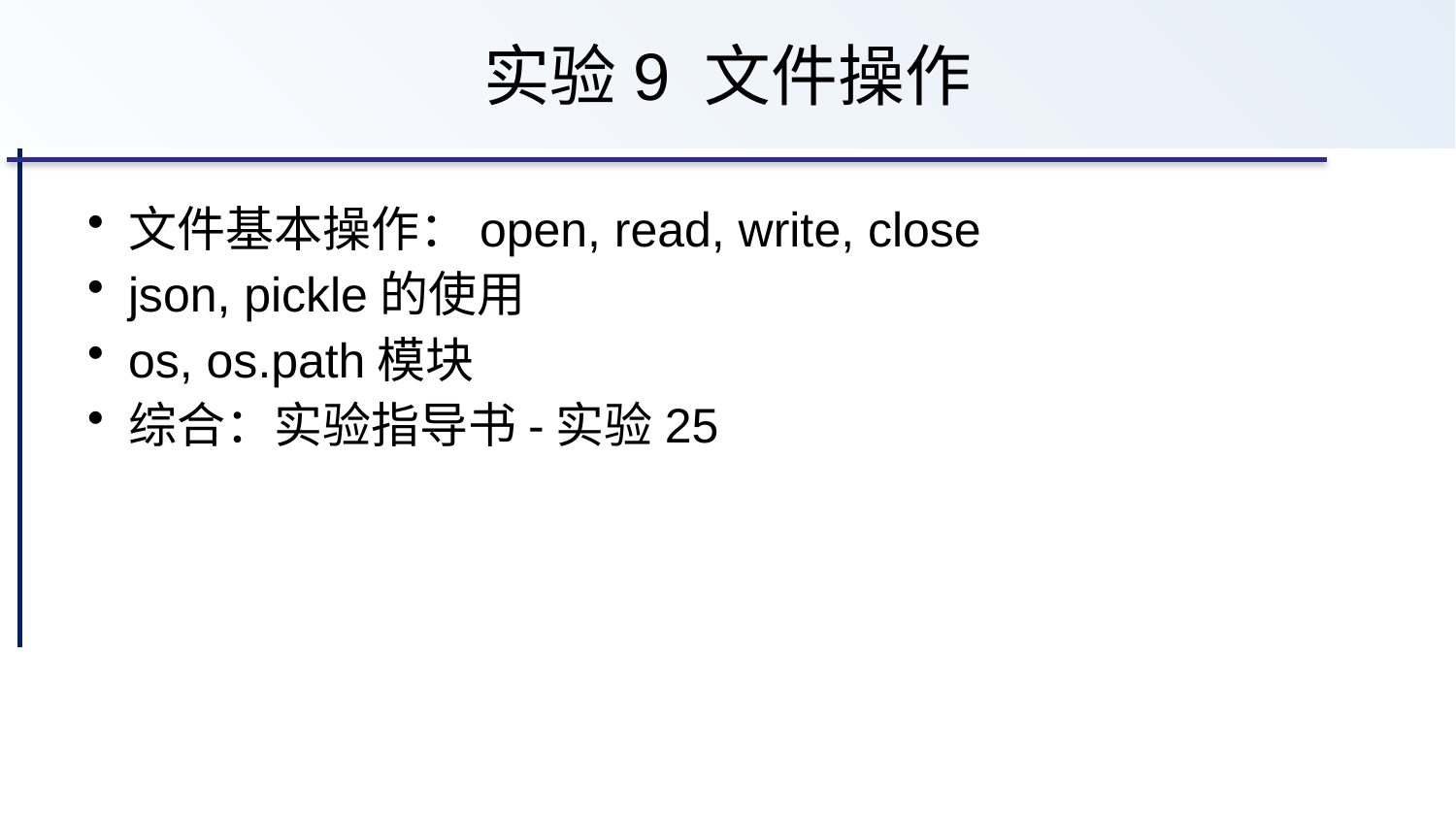

# 实验9 文件操作
文件基本操作：open, read, write, close
json, pickle的使用
os, os.path模块
综合：实验指导书-实验25